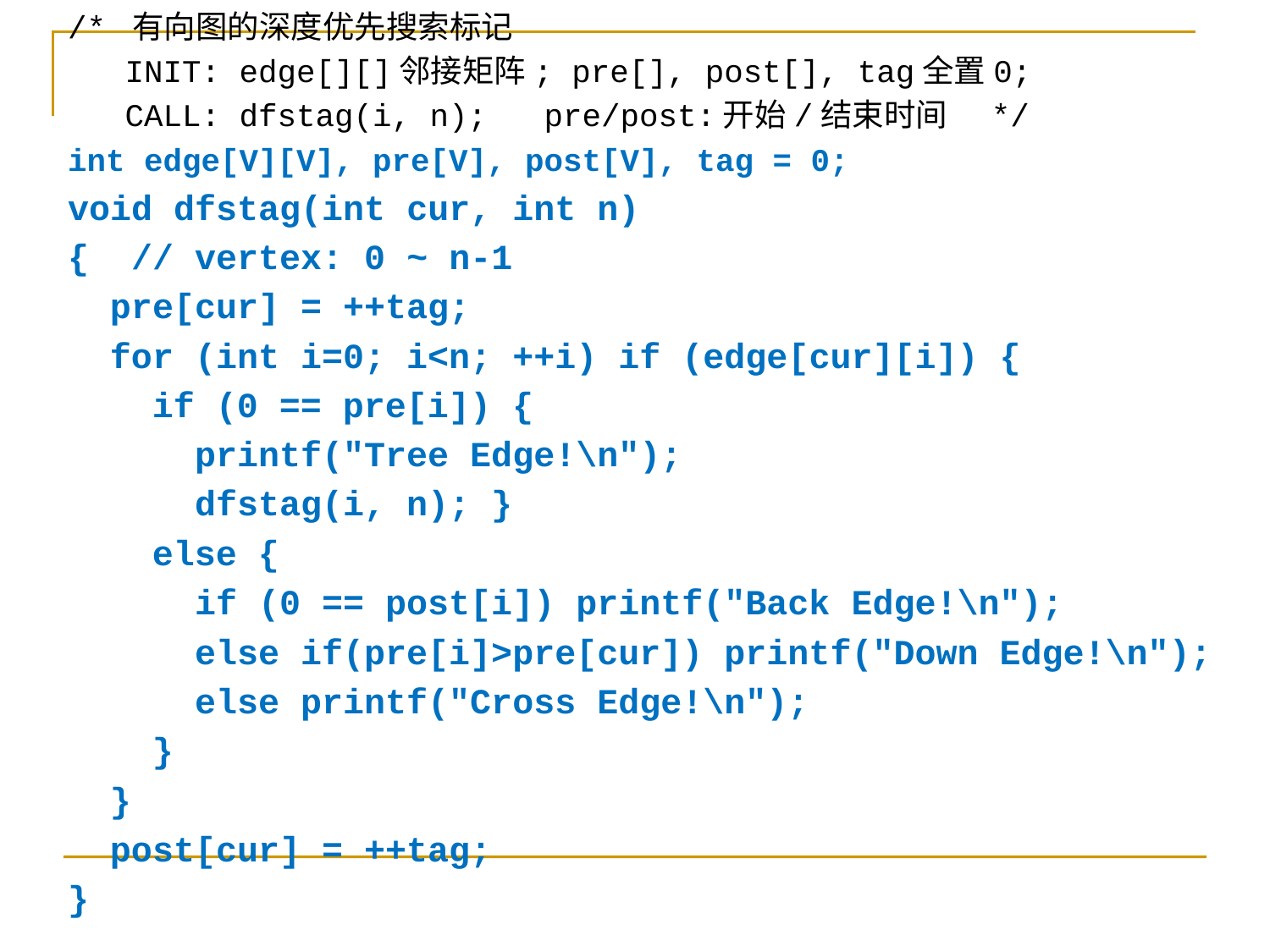

/* 有向图的深度优先搜索标记
   INIT: edge[][]邻接矩阵; pre[], post[], tag全置0;
   CALL: dfstag(i, n);   pre/post:开始/结束时间     */
int edge[V][V], pre[V], post[V], tag = 0;
void dfstag(int cur, int n)
{  // vertex: 0 ~ n-1
  pre[cur] = ++tag;
  for (int i=0; i<n; ++i) if (edge[cur][i]) {
    if (0 == pre[i]) {
      printf("Tree Edge!\n");
      dfstag(i, n); }
    else {
      if (0 == post[i]) printf("Back Edge!\n");
      else if(pre[i]>pre[cur]) printf("Down Edge!\n");
      else printf("Cross Edge!\n");
    }
  }
  post[cur] = ++tag;
}